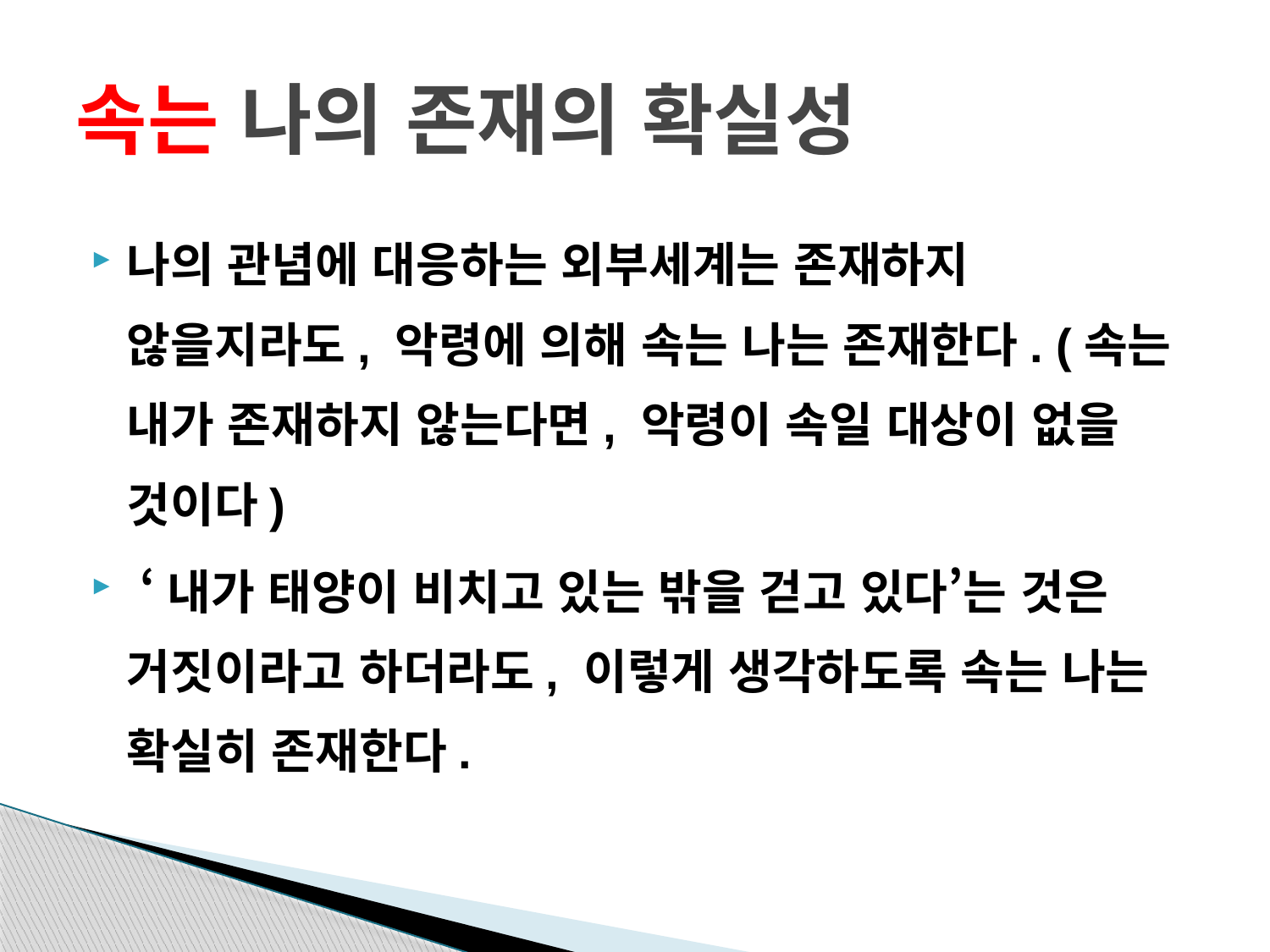

# 속는 나의 존재의 확실성
나의 관념에 대응하는 외부세계는 존재하지 않을지라도, 악령에 의해 속는 나는 존재한다. (속는 내가 존재하지 않는다면, 악령이 속일 대상이 없을 것이다)
 ‘내가 태양이 비치고 있는 밖을 걷고 있다’는 것은 거짓이라고 하더라도, 이렇게 생각하도록 속는 나는 확실히 존재한다.